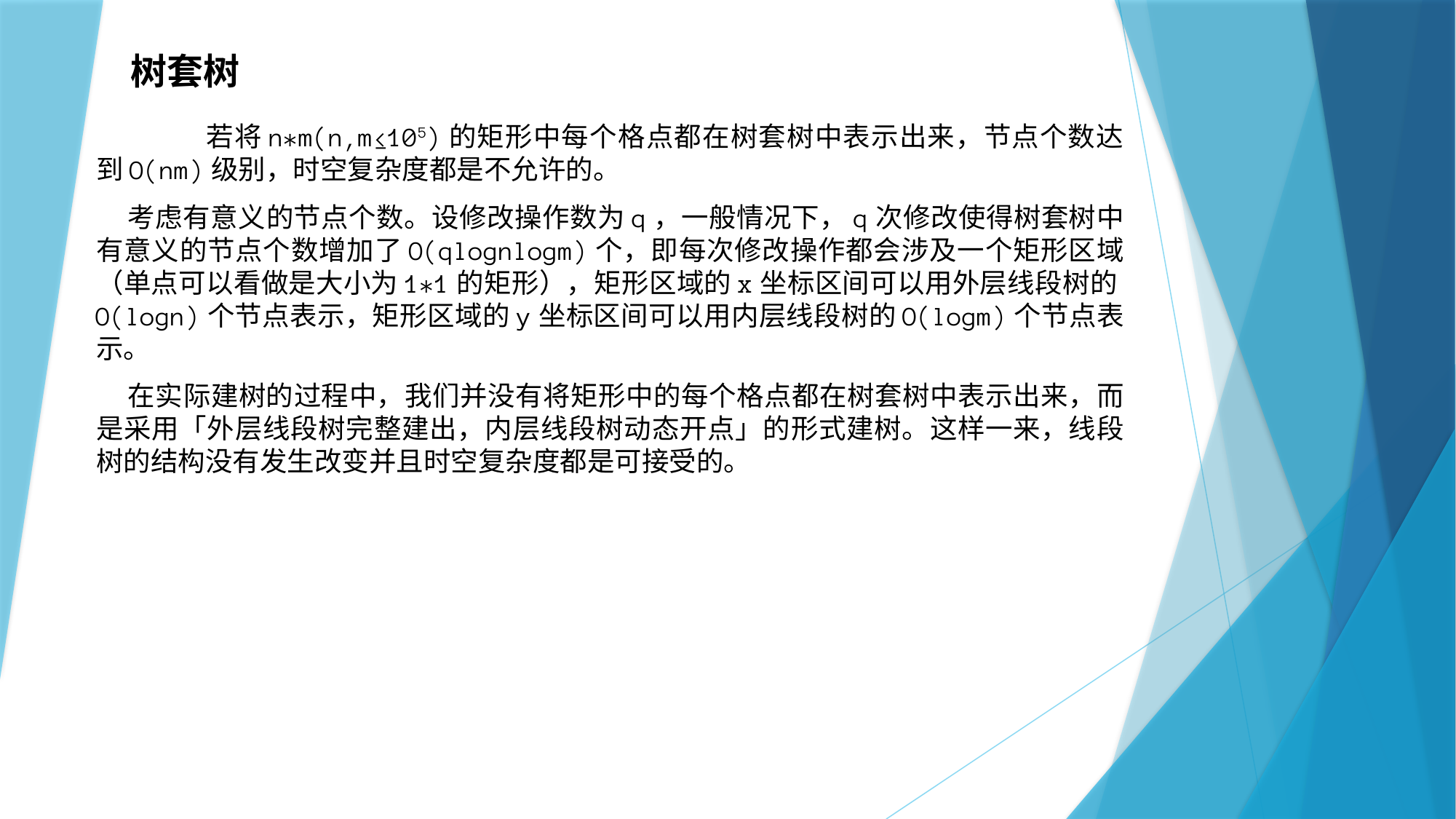

# 树套树
	若将n*m(n,m≤105)的矩形中每个格点都在树套树中表示出来，节点个数达到O(nm)级别，时空复杂度都是不允许的。
考虑有意义的节点个数。设修改操作数为q，一般情况下，q次修改使得树套树中有意义的节点个数增加了O(qlognlogm)个，即每次修改操作都会涉及一个矩形区域（单点可以看做是大小为1*1的矩形），矩形区域的x坐标区间可以用外层线段树的O(logn)个节点表示，矩形区域的y坐标区间可以用内层线段树的O(logm)个节点表示。
在实际建树的过程中，我们并没有将矩形中的每个格点都在树套树中表示出来，而是采用「外层线段树完整建出，内层线段树动态开点」的形式建树。这样一来，线段树的结构没有发生改变并且时空复杂度都是可接受的。